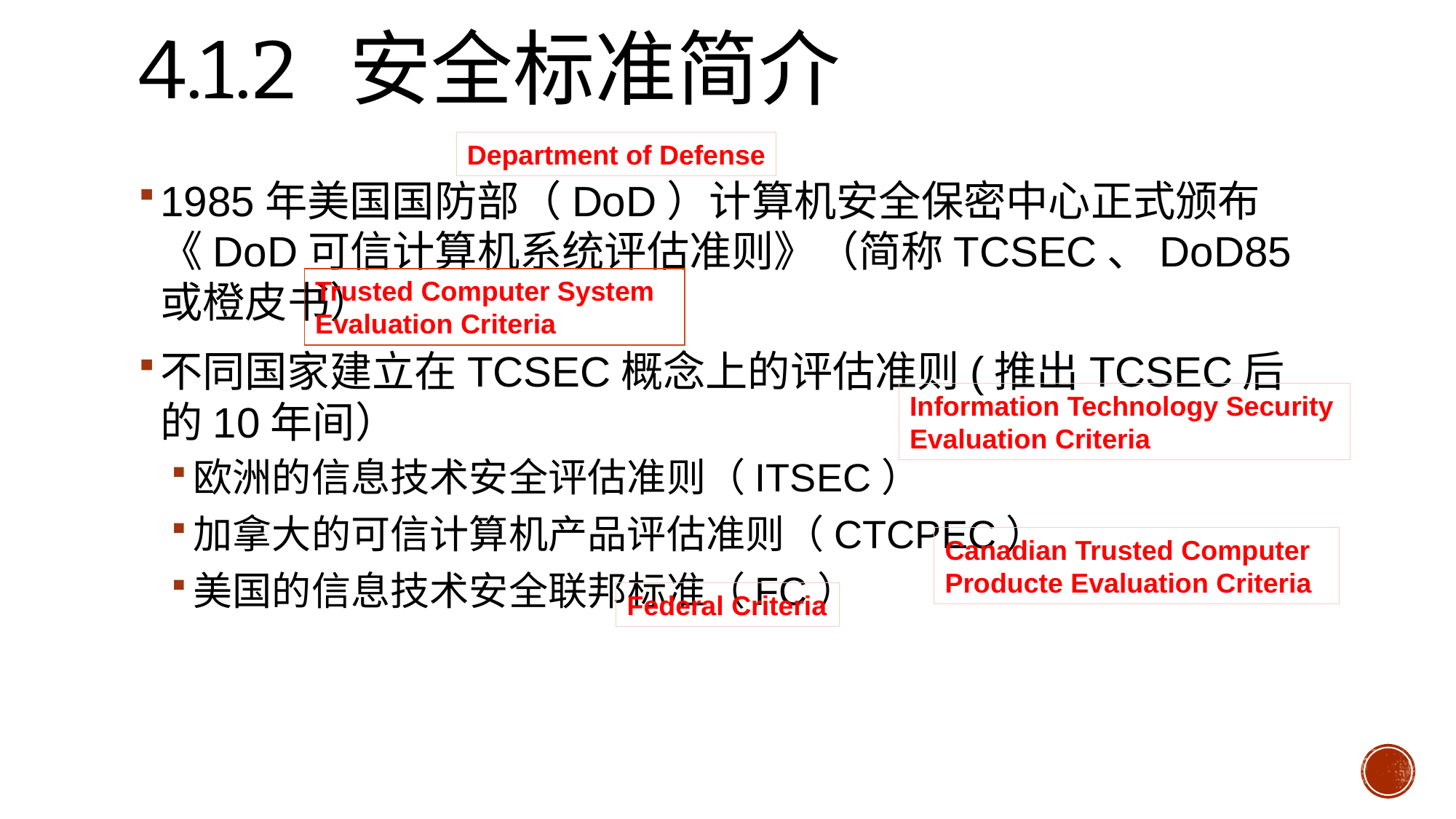

# 4.1.2  安全标准简介
Department of Defense
1985年美国国防部（DoD）计算机安全保密中心正式颁布《DoD可信计算机系统评估准则》（简称TCSEC、DoD85或橙皮书）
不同国家建立在TCSEC概念上的评估准则(推出TCSEC后的10年间）
欧洲的信息技术安全评估准则（ITSEC）
加拿大的可信计算机产品评估准则（CTCPEC）
美国的信息技术安全联邦标准（FC）

Trusted Computer System Evaluation Criteria
Information Technology Security Evaluation Criteria
Canadian Trusted Computer Producte Evaluation Criteria
Federal Criteria
9